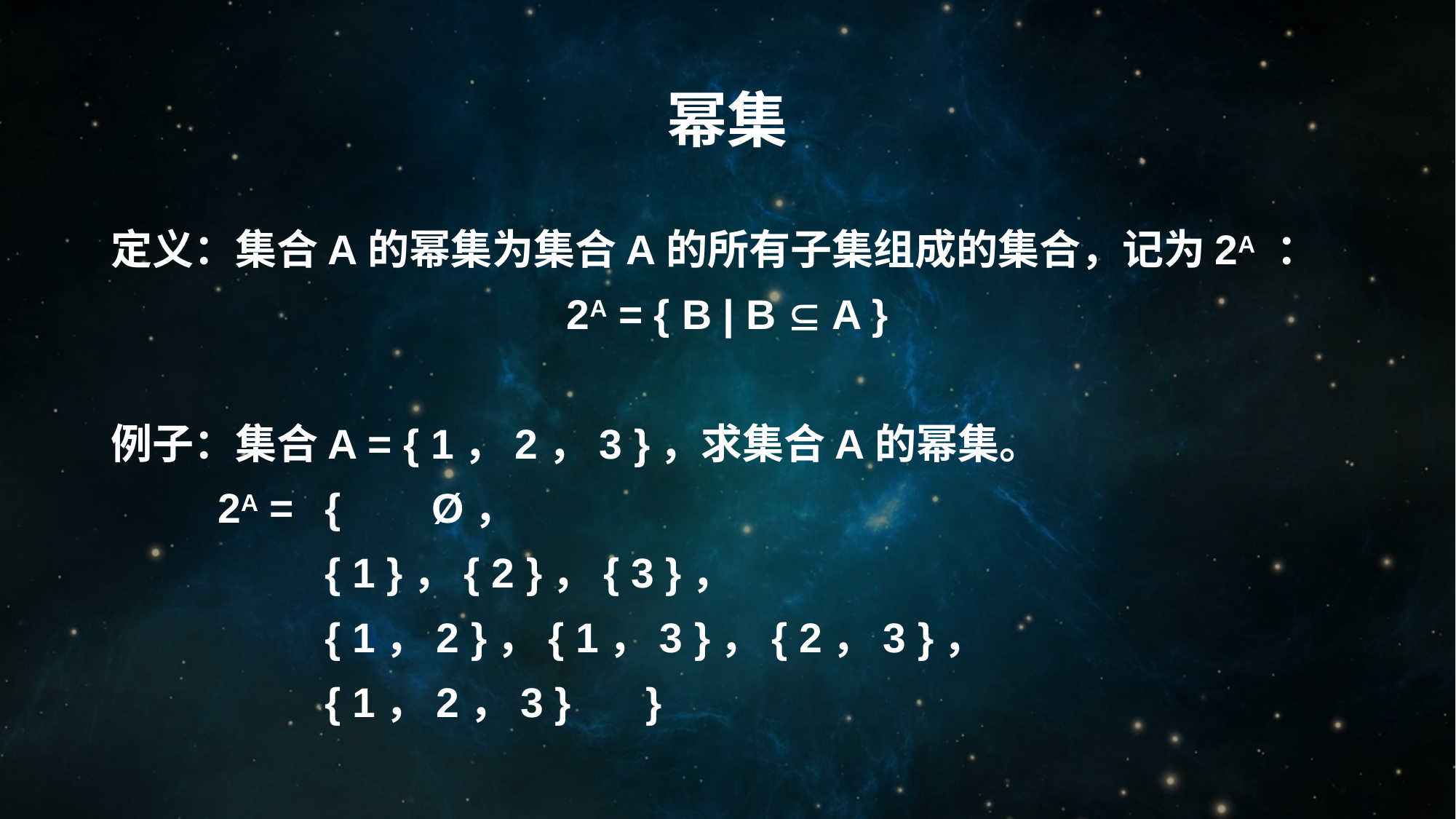

# 幂集
定义：集合A的幂集为集合A的所有子集组成的集合，记为2A ：
2A = { B | B ⊆ A }

例子：集合A = { 1，2，3 }，求集合A的幂集。
			2A =	{	Ø，
	     					{ 1 }，{ 2 }，{ 3 }，
     	     				{ 1，2 }，{ 1，3 }，{ 2，3 }，
 	     					{ 1，2，3 }	}